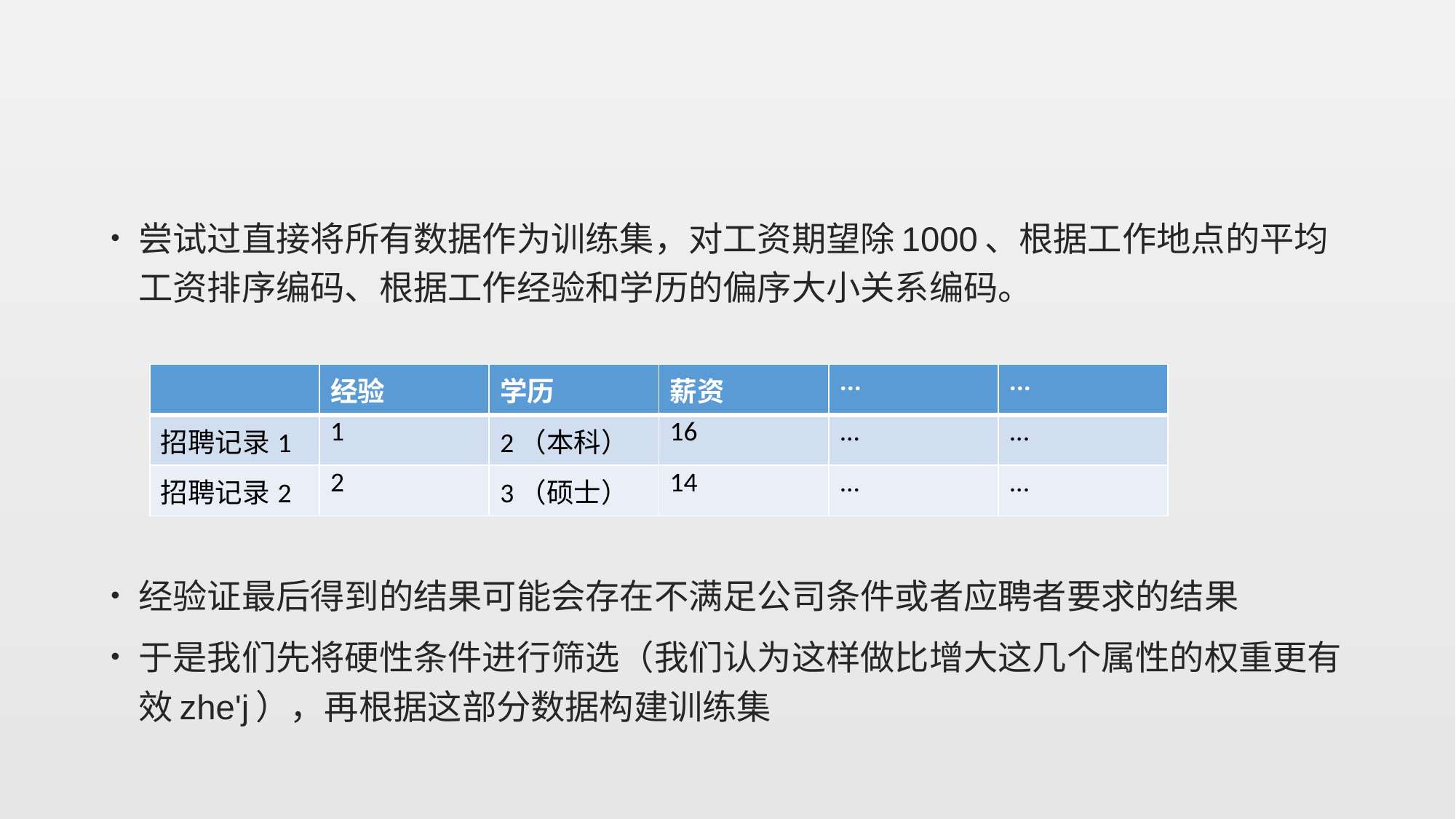

尝试过直接将所有数据作为训练集，对工资期望除1000、根据工作地点的平均工资排序编码、根据工作经验和学历的偏序大小关系编码。

经验证最后得到的结果可能会存在不满足公司条件或者应聘者要求的结果
于是我们先将硬性条件进行筛选（我们认为这样做比增大这几个属性的权重更有效zhe'j），再根据这部分数据构建训练集

|  | 经验 | 学历 | 薪资 | ... | ... |
| --- | --- | --- | --- | --- | --- |
| 招聘记录1 | 1 | 2（本科） | 16 | ... | ... |
| 招聘记录2 | 2 | 3（硕士） | 14 | ... | ... |